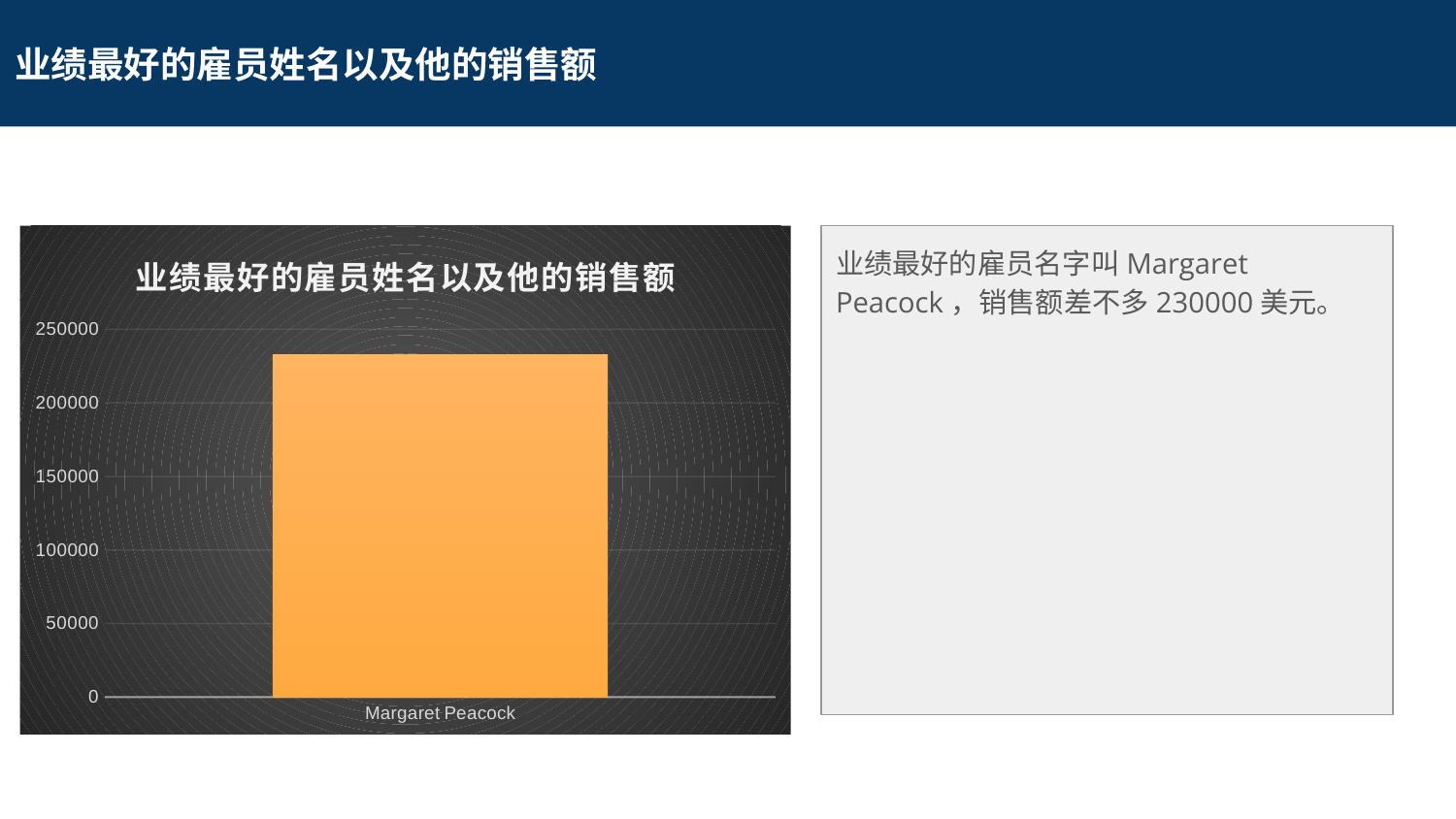

# 业绩最好的雇员姓名以及他的销售额

### Chart: 业绩最好的雇员姓名以及他的销售额

| Category | TotalSales |
|---|---|
| Margaret Peacock | 232890.846 |
<visualization>
业绩最好的雇员名字叫Margaret Peacock，销售额差不多230000美元。